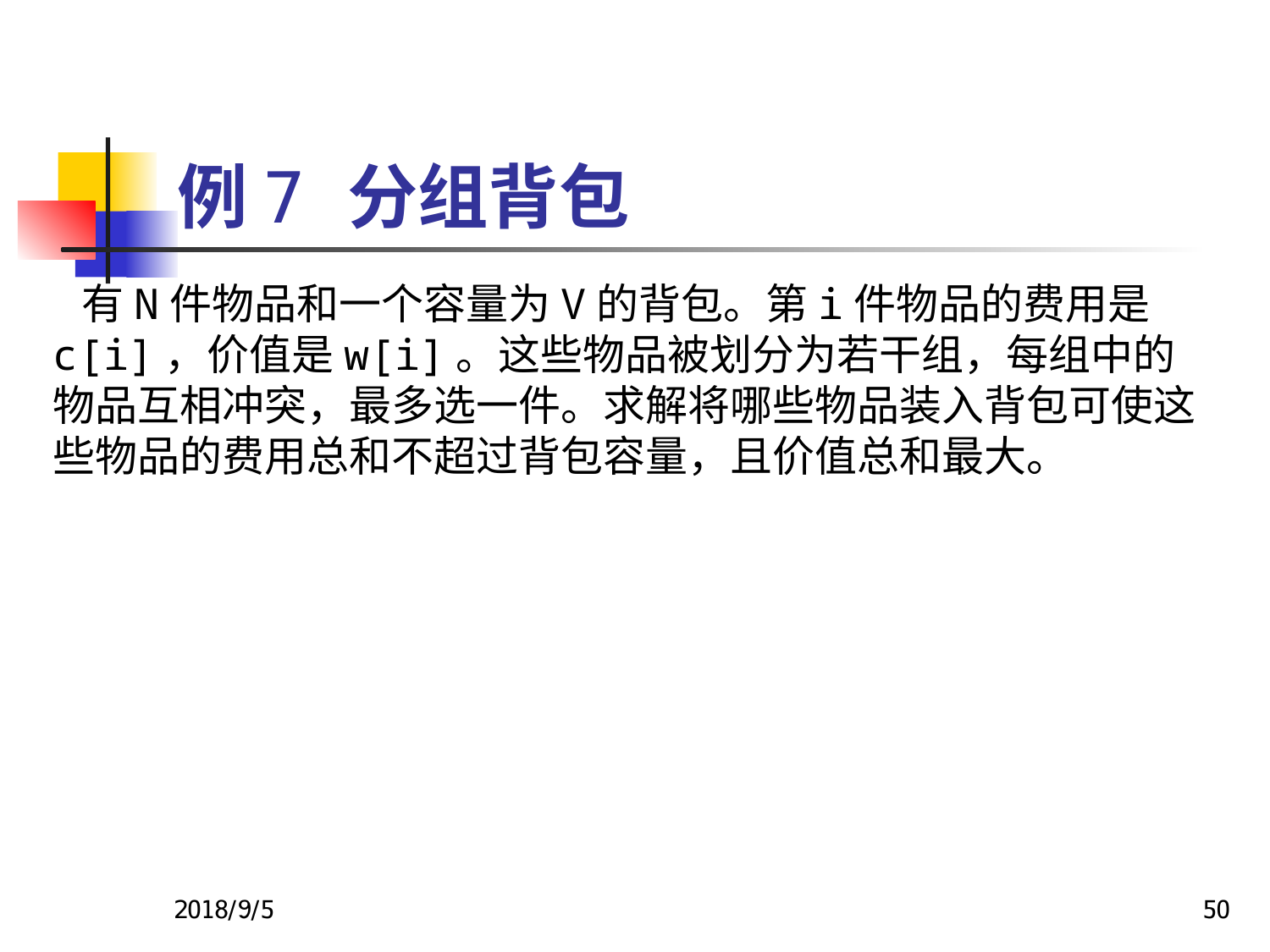

# 例7 分组背包
  有N件物品和一个容量为V的背包。第i件物品的费用是c[i]，价值是w[i]。这些物品被划分为若干组，每组中的物品互相冲突，最多选一件。求解将哪些物品装入背包可使这些物品的费用总和不超过背包容量，且价值总和最大。
2018/9/5
50